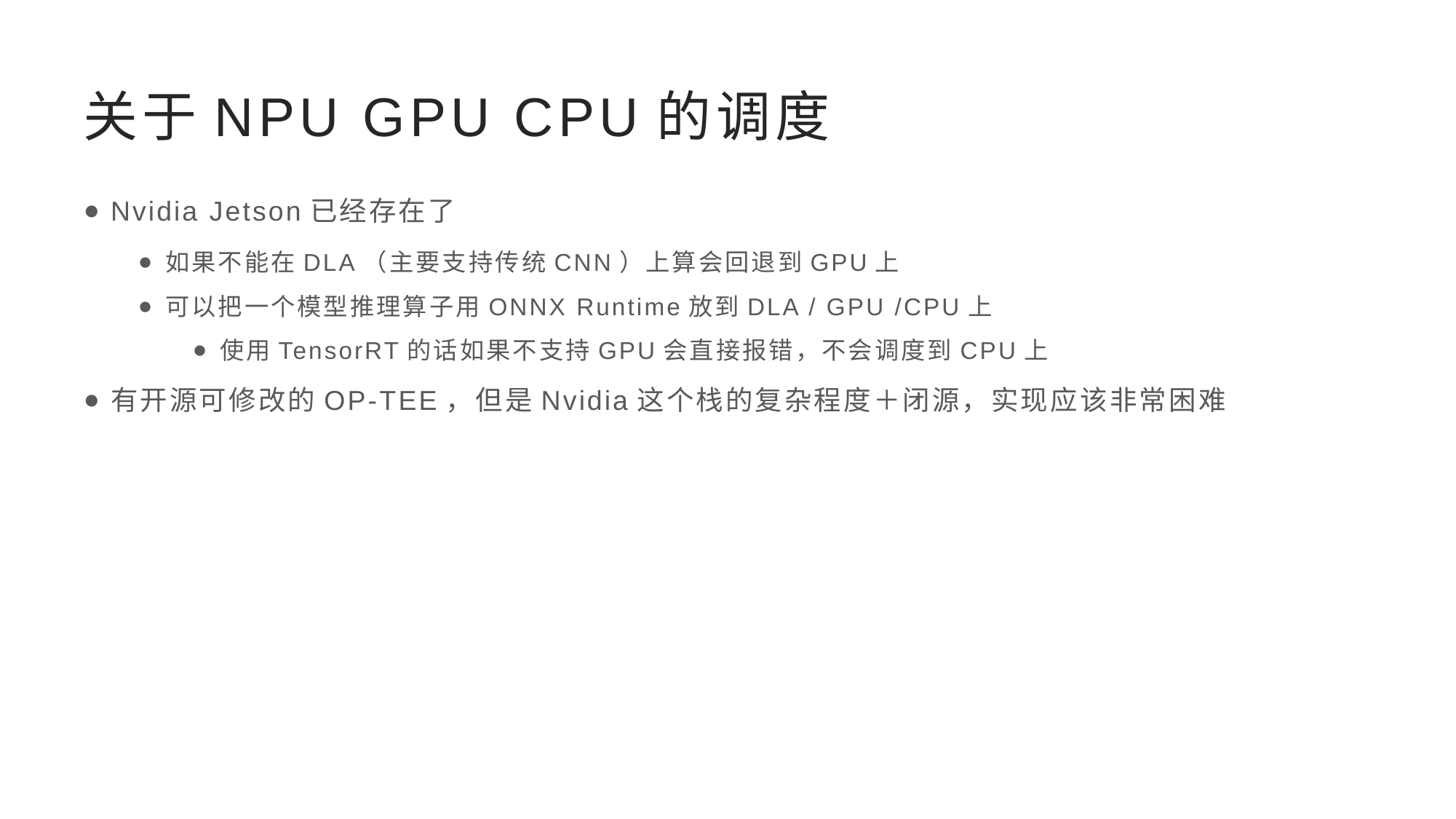

# 关于NPU GPU CPU的调度
Nvidia Jetson已经存在了
如果不能在DLA（主要支持传统CNN）上算会回退到GPU上
可以把一个模型推理算子用ONNX Runtime放到DLA / GPU /CPU上
使用TensorRT的话如果不支持GPU会直接报错，不会调度到CPU上
有开源可修改的OP-TEE，但是Nvidia这个栈的复杂程度＋闭源，实现应该非常困难